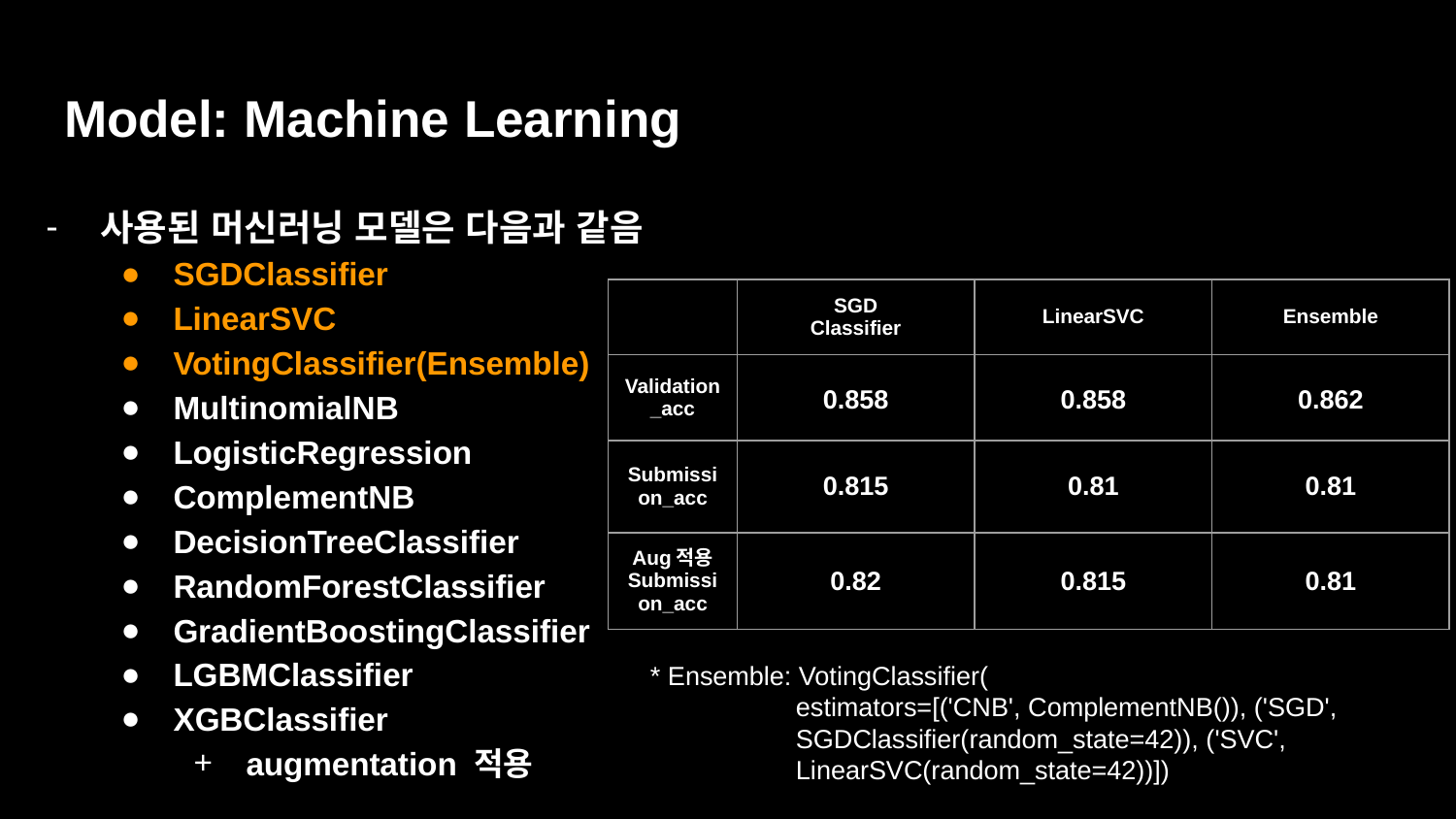

# Model: Machine Learning
사용된 머신러닝 모델은 다음과 같음
SGDClassifier
LinearSVC
VotingClassifier(Ensemble)
MultinomialNB
LogisticRegression
ComplementNB
DecisionTreeClassifier
RandomForestClassifier
GradientBoostingClassifier
LGBMClassifier
XGBClassifier
augmentation 적용
|  | SGD Classifier | LinearSVC | Ensemble |
| --- | --- | --- | --- |
| Validation\_acc | 0.858 | 0.858 | 0.862 |
| Submission\_acc | 0.815 | 0.81 | 0.81 |
| Aug적용 Submission\_acc | 0.82 | 0.815 | 0.81 |
* Ensemble: VotingClassifier(
estimators=[('CNB', ComplementNB()), ('SGD', SGDClassifier(random_state=42)), ('SVC', LinearSVC(random_state=42))])